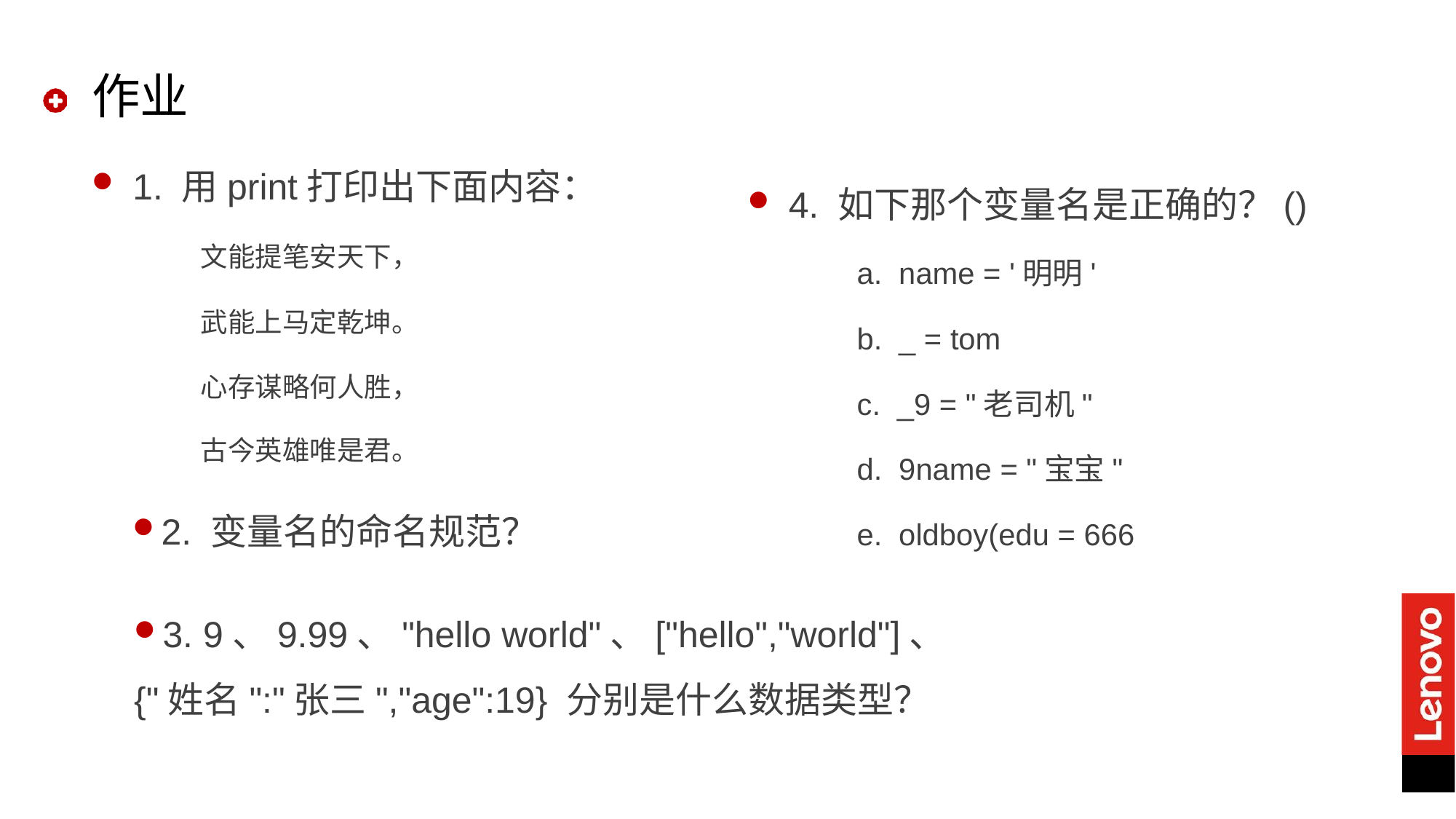

# 作业
1. 用print打印出下面内容：
⽂能提笔安天下，
武能上马定乾坤。
⼼存谋略何⼈胜，
古今英雄唯是君。

2. 变量名的命名规范？

4. 如下那个变量名是正确的？()
a.  name = '明明'
b.  _ = tom
c.  _9 = "老司机"
d.  9name = "宝宝"
e.  oldboy(edu = 666
3. 9、9.99、"hello world"、["hello","world"]、
{"姓名":"张三","age":19} 分别是什么数据类型？
32